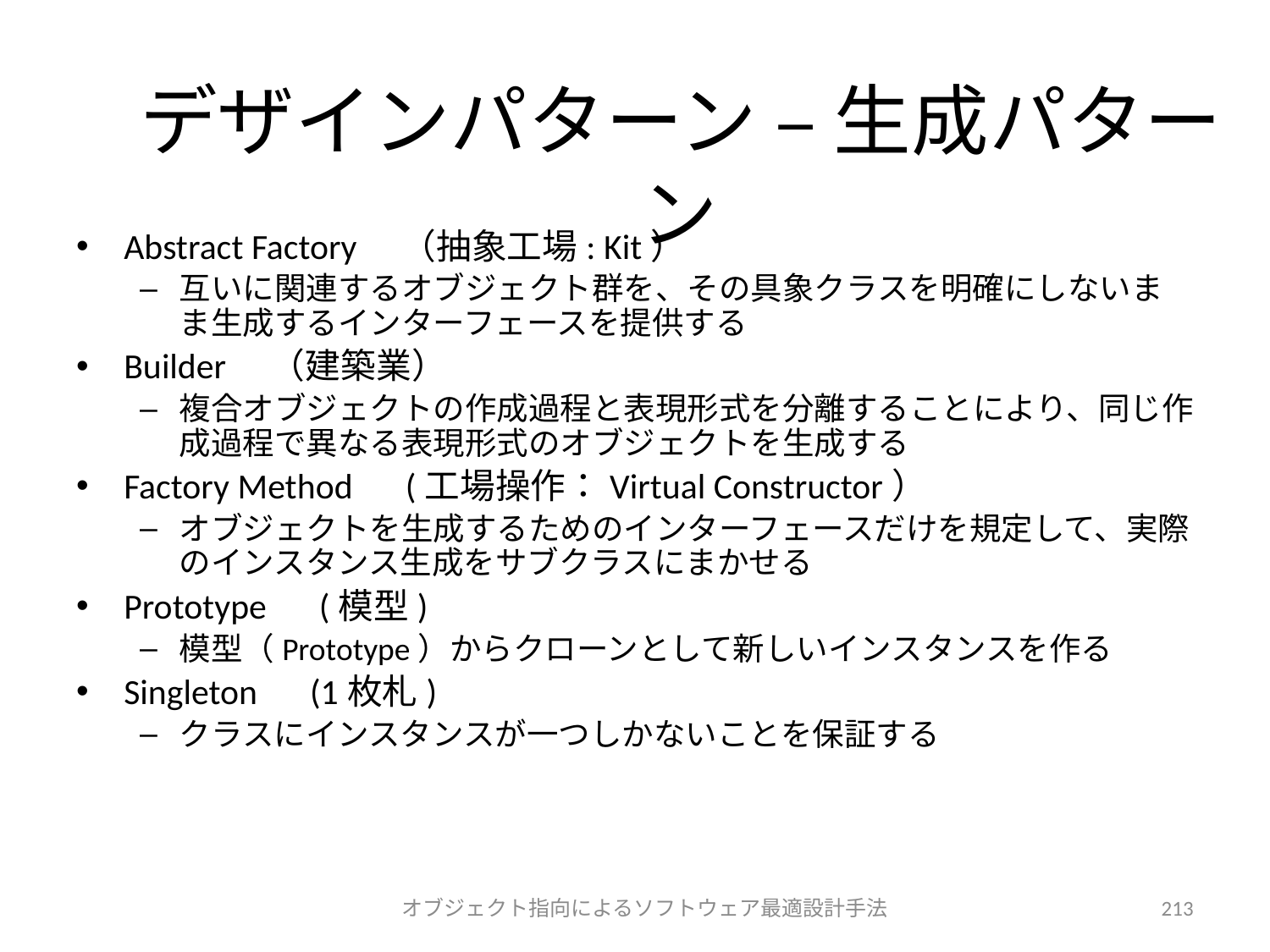

# デザインパターン – 生成パターン
Abstract Factory　（抽象工場: Kit）
互いに関連するオブジェクト群を、その具象クラスを明確にしないまま生成するインターフェースを提供する
Builder　（建築業）
複合オブジェクトの作成過程と表現形式を分離することにより、同じ作成過程で異なる表現形式のオブジェクトを生成する
Factory Method　(工場操作：Virtual Constructor）
オブジェクトを生成するためのインターフェースだけを規定して、実際のインスタンス生成をサブクラスにまかせる
Prototype　(模型)
模型（Prototype）からクローンとして新しいインスタンスを作る
Singleton　(1枚札)
クラスにインスタンスが一つしかないことを保証する
オブジェクト指向によるソフトウェア最適設計手法
213